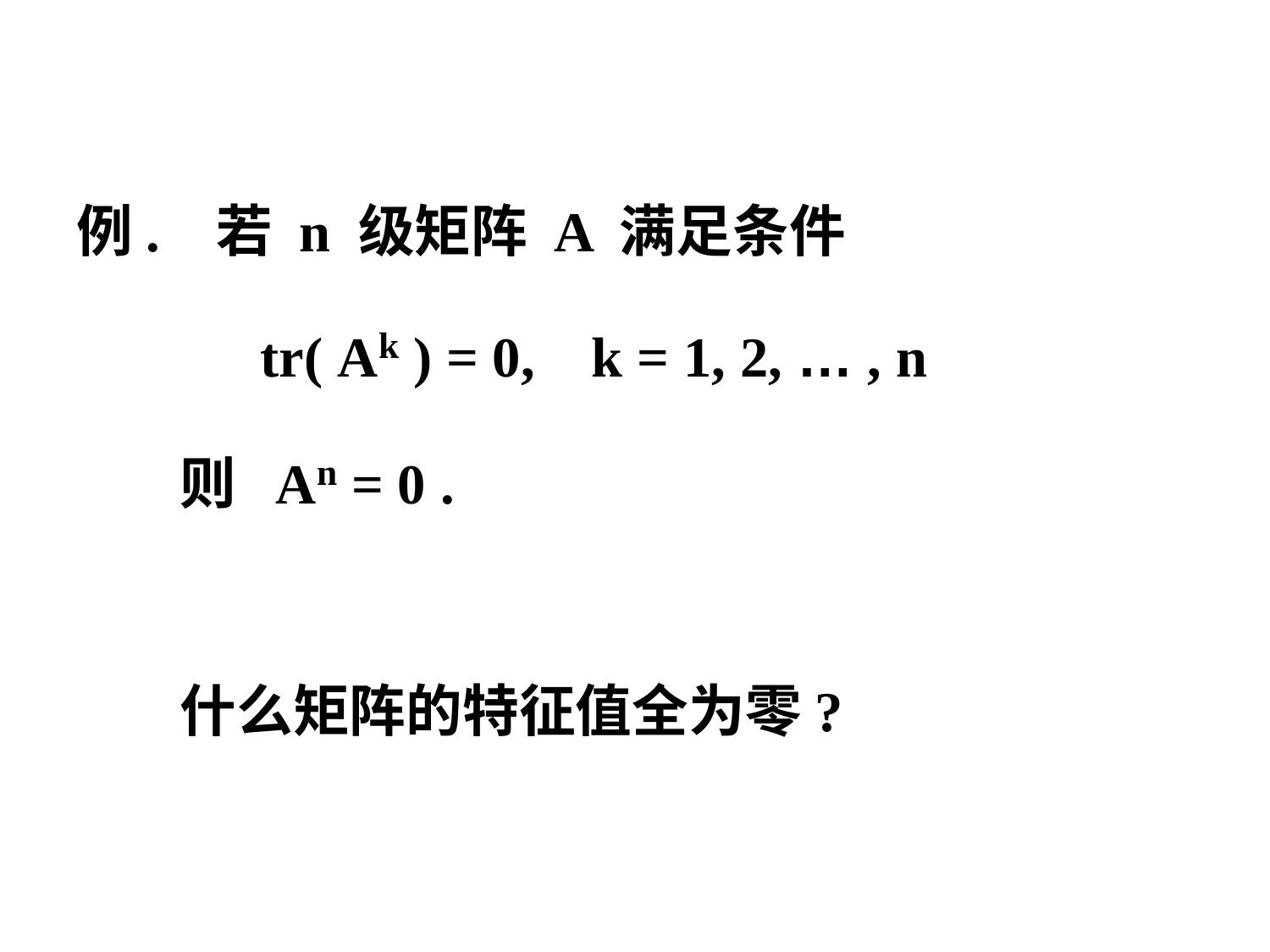

例.   若 n 级矩阵 A 满足条件
             tr( Ak ) = 0,    k = 1, 2, … , n
       则  An = 0 .

       什么矩阵的特征值全为零?